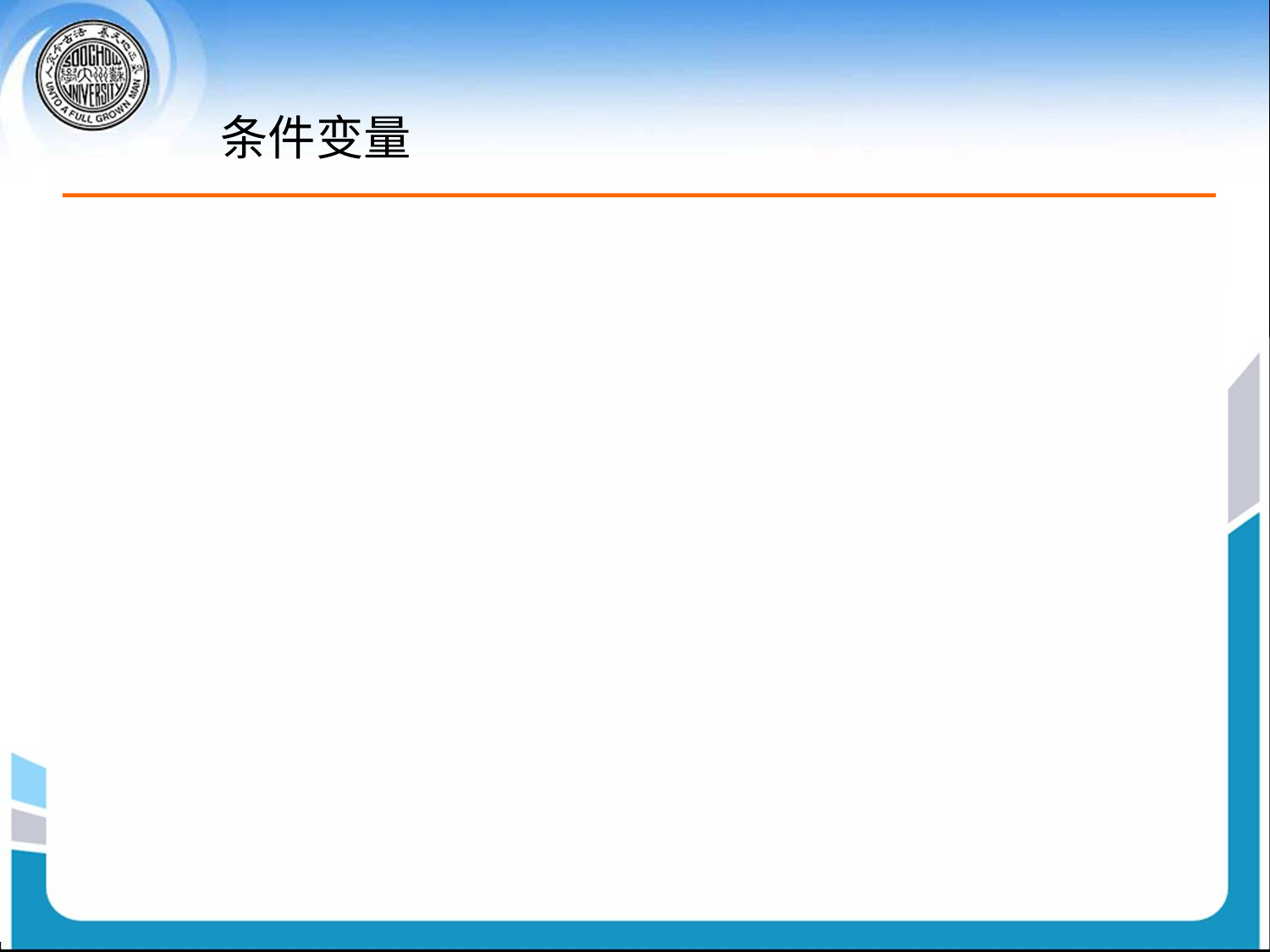

# 条件变量
可以使得一个线程在执行过程中，因满足某个条件而发出信号通知另一个线程。
而另一个线程可以处于挂起状态，等待某个条件的满足后，才继续执行 。
条件变量必须和mutex一起使用来避免竞争。